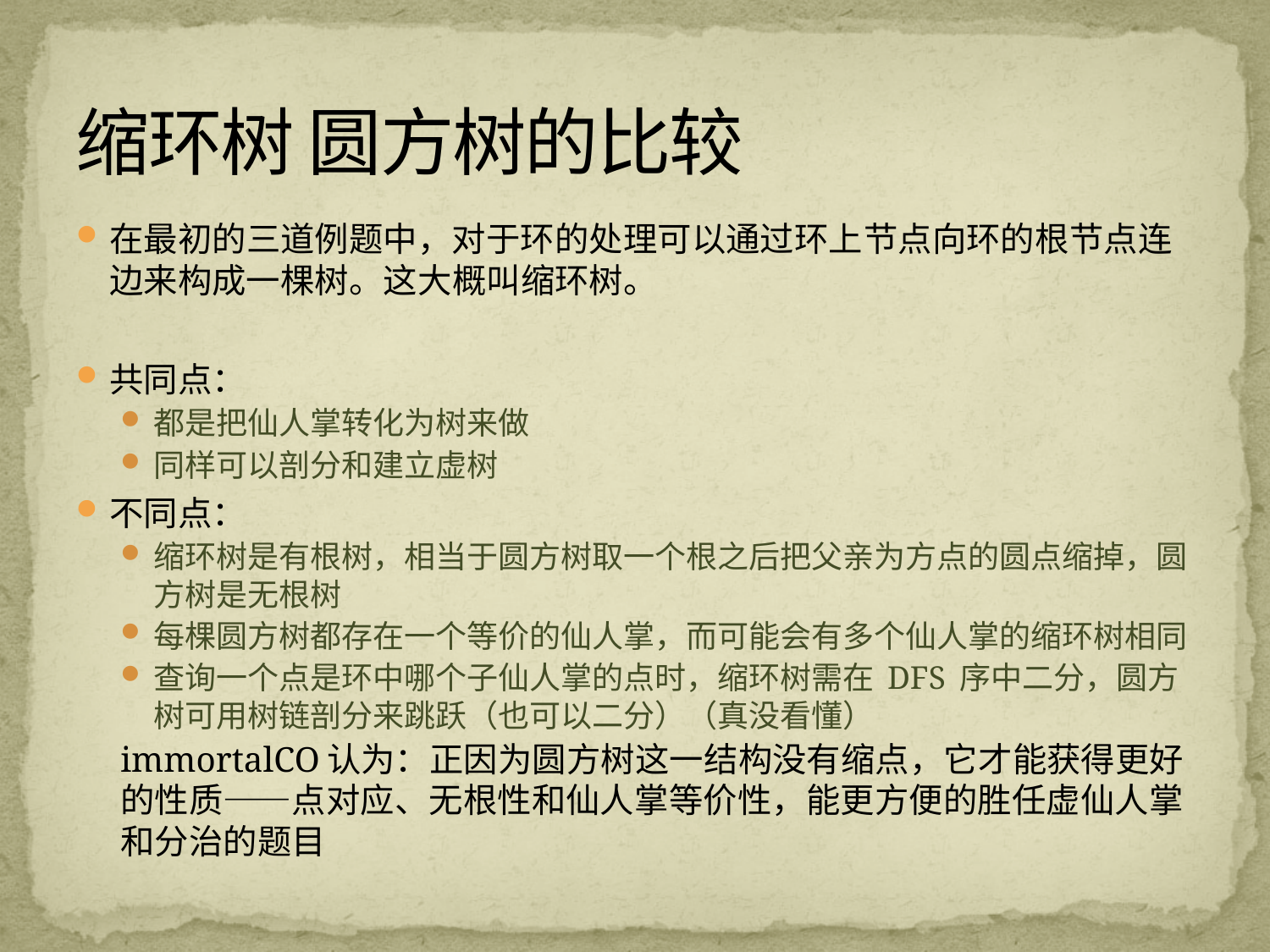

# 缩环树 圆方树的比较
在最初的三道例题中，对于环的处理可以通过环上节点向环的根节点连边来构成一棵树。这大概叫缩环树。

共同点：
都是把仙人掌转化为树来做
同样可以剖分和建立虚树
不同点：
缩环树是有根树，相当于圆方树取一个根之后把父亲为方点的圆点缩掉，圆方树是无根树
每棵圆方树都存在一个等价的仙人掌，而可能会有多个仙人掌的缩环树相同
查询一个点是环中哪个子仙人掌的点时，缩环树需在 DFS 序中二分，圆方树可用树链剖分来跳跃（也可以二分）（真没看懂）
immortalCO认为：正因为圆方树这一结构没有缩点，它才能获得更好的性质——点对应、无根性和仙人掌等价性，能更方便的胜任虚仙人掌和分治的题目